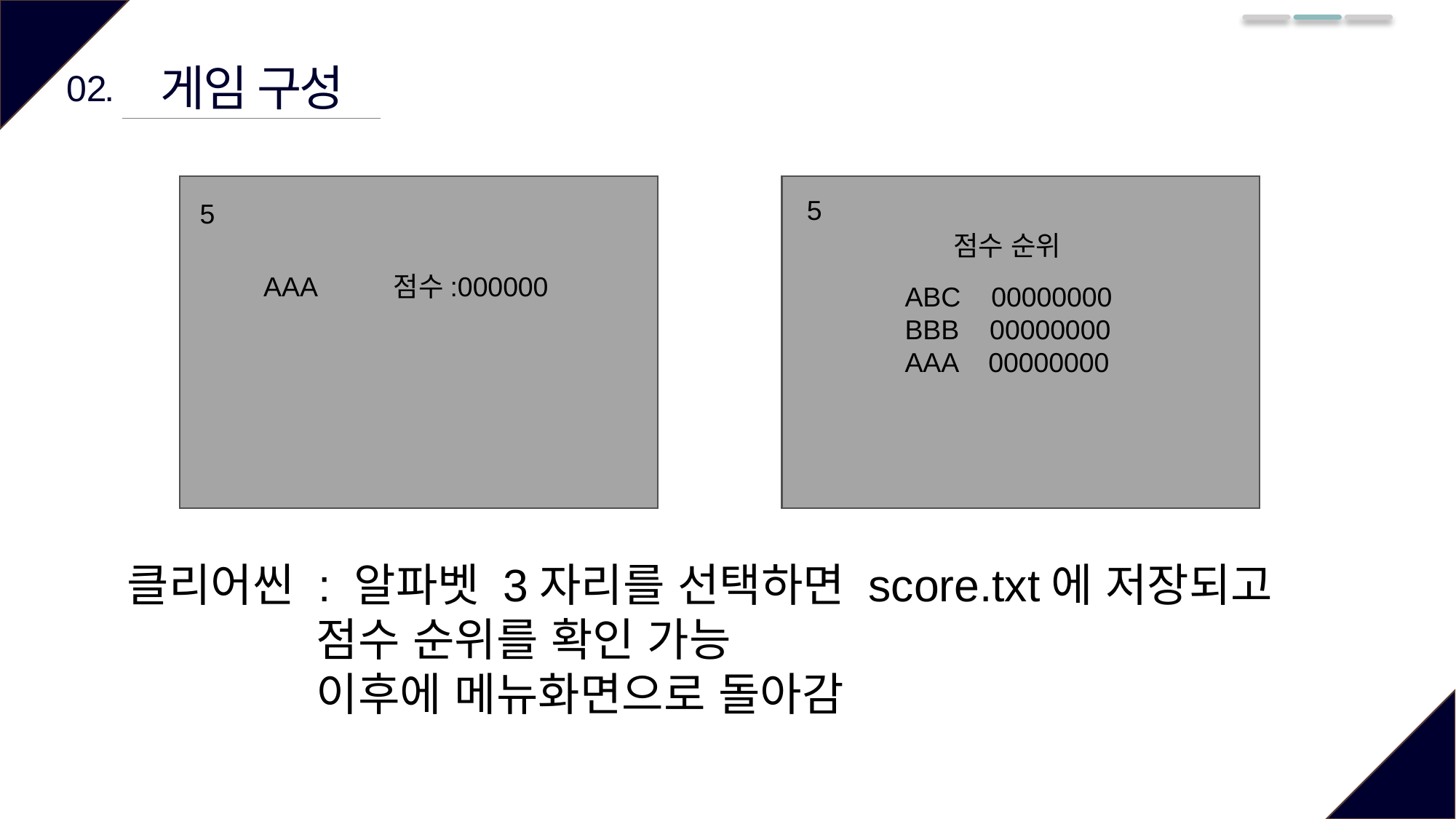

게임 구성
02.

5
5
점수 순위
AAA         점수:000000
ABC    00000000
BBB    00000000
AAA    00000000
클리어씬 : 알파벳 3자리를 선택하면 score.txt에 저장되고
              점수 순위를 확인 가능
              이후에 메뉴화면으로 돌아감